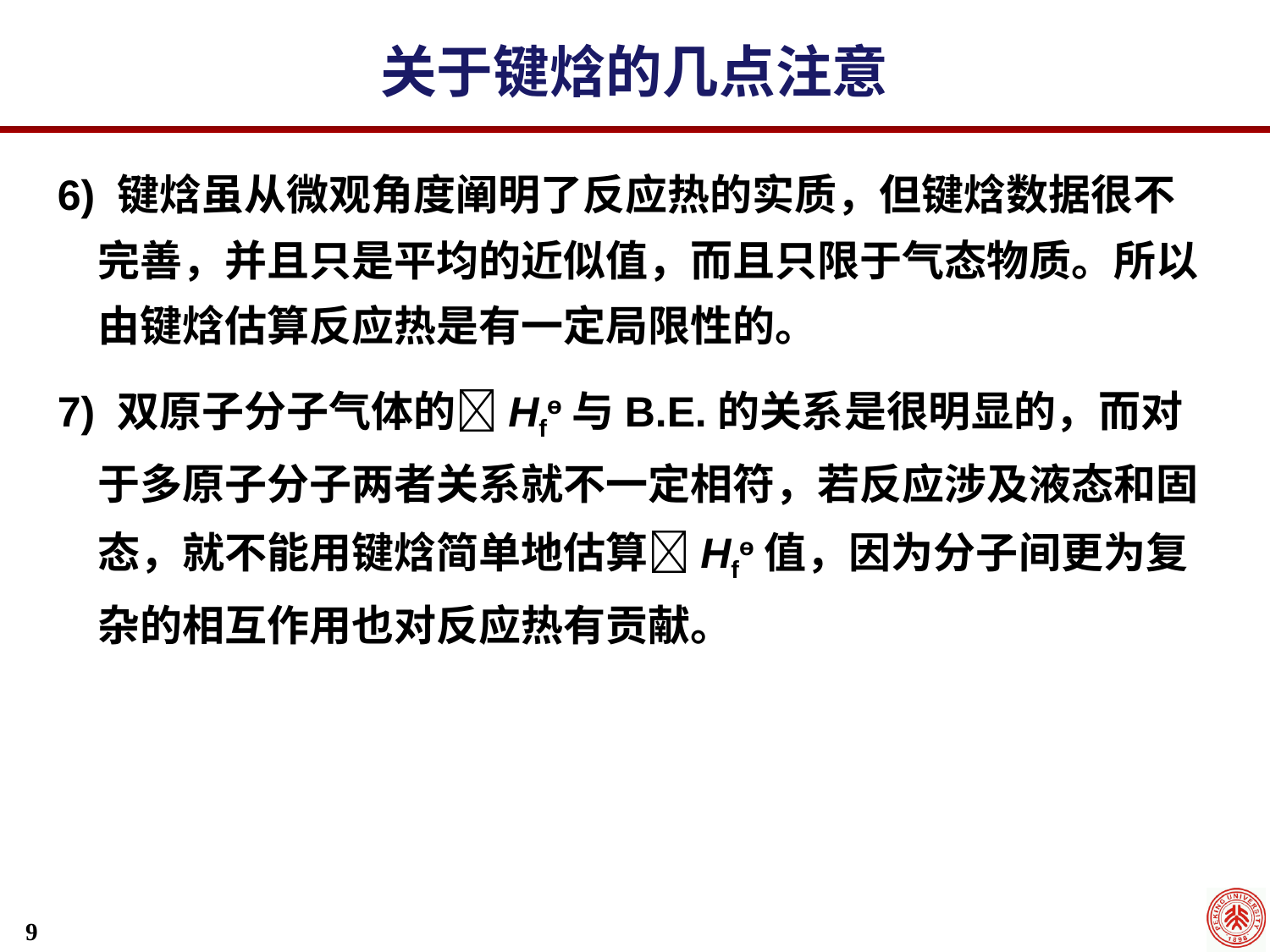

关于键焓的几点注意

6) 键焓虽从微观角度阐明了反应热的实质，但键焓数据很不完善，并且只是平均的近似值，而且只限于气态物质。所以由键焓估算反应热是有一定局限性的。
7) 双原子分子气体的ΔHfө与B.E.的关系是很明显的，而对于多原子分子两者关系就不一定相符，若反应涉及液态和固态，就不能用键焓简单地估算ΔHfө值，因为分子间更为复杂的相互作用也对反应热有贡献。
9